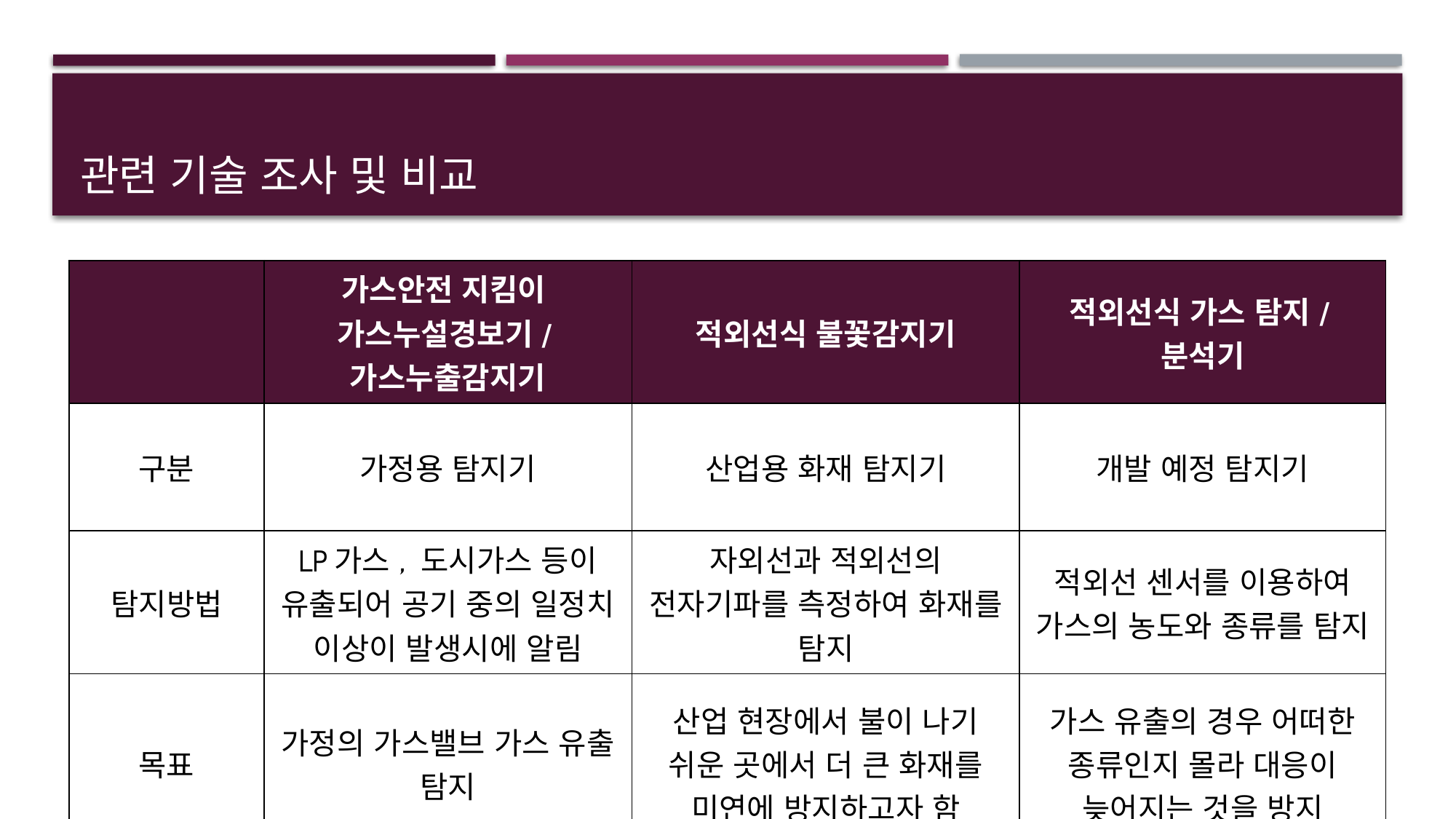

# 관련 기술 조사 및 비교
|  | 가스안전 지킴이 가스누설경보기/가스누출감지기 | 적외선식 불꽃감지기 | 적외선식 가스 탐지/분석기 |
| --- | --- | --- | --- |
| 구분 | 가정용 탐지기 | 산업용 화재 탐지기 | 개발 예정 탐지기 |
| 탐지방법 | LP가스, 도시가스 등이 유출되어 공기 중의 일정치 이상이 발생시에 알림 | 자외선과 적외선의 전자기파를 측정하여 화재를 탐지 | 적외선 센서를 이용하여 가스의 농도와 종류를 탐지 |
| 목표 | 가정의 가스밸브 가스 유출 탐지 | 산업 현장에서 불이 나기 쉬운 곳에서 더 큰 화재를 미연에 방지하고자 함 | 가스 유출의 경우 어떠한 종류인지 몰라 대응이 늦어지는 것을 방지 |